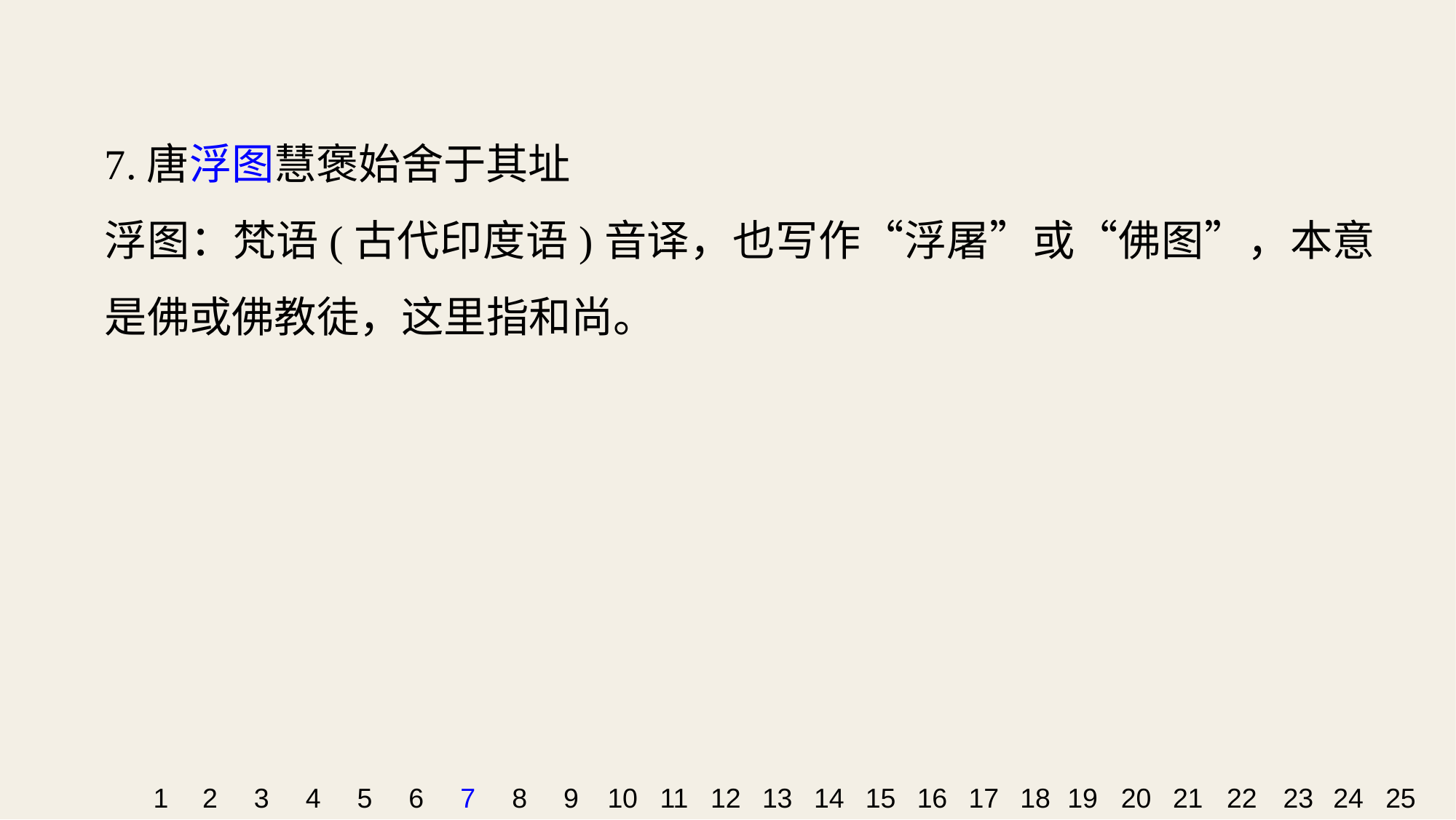

7.唐浮图慧褒始舍于其址
浮图：梵语(古代印度语)音译，也写作“浮屠”或“佛图”，本意是佛或佛教徒，这里指和尚。
1
2
3
4
5
6
7
8
9
10
11
12
13
14
15
16
17
18
19
20
21
22
23
24
25